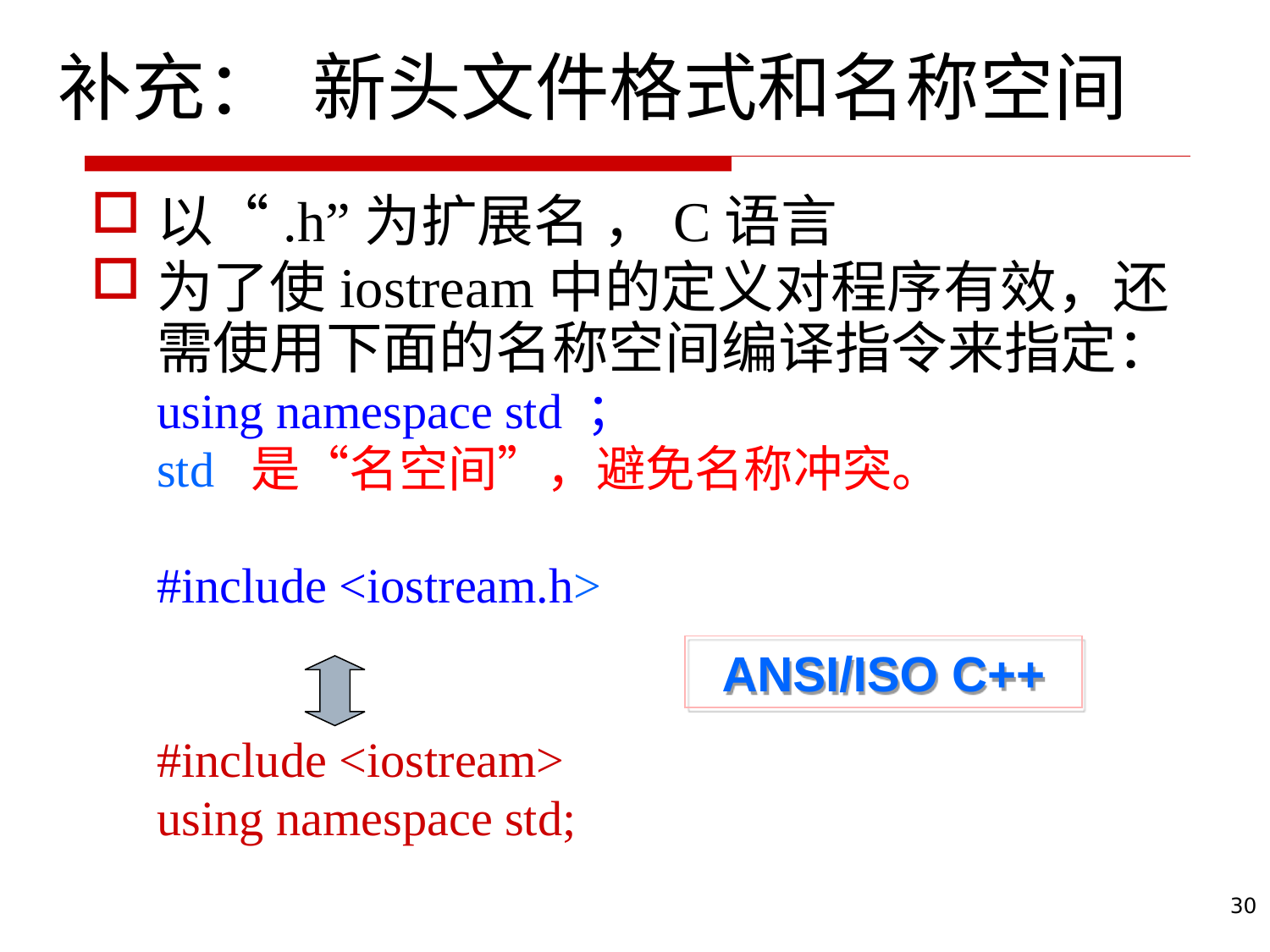

# 补充：  新头文件格式和名称空间
以“.h”为扩展名 ，C语言
为了使iostream中的定义对程序有效，还需使用下面的名称空间编译指令来指定：
using namespace std ；
std  是“名空间”，避免名称冲突。

#include <iostream.h>

#include <iostream>
using namespace std;
ANSI/ISO C++

30